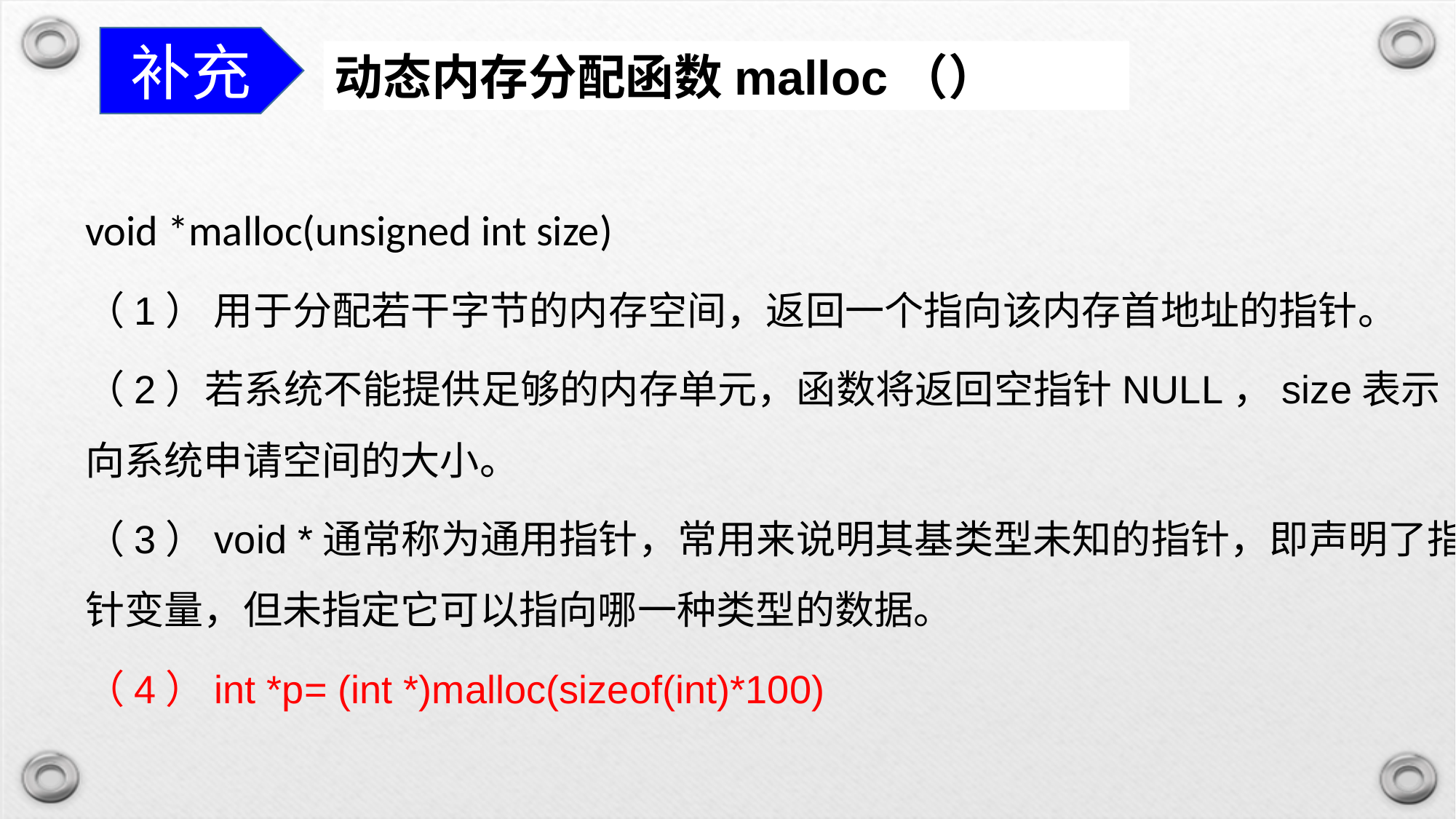

补充
动态内存分配函数malloc（）
void *malloc(unsigned int size)
（1） 用于分配若干字节的内存空间，返回一个指向该内存首地址的指针。
（2）若系统不能提供足够的内存单元，函数将返回空指针NULL，size表示向系统申请空间的大小。
（3）void *通常称为通用指针，常用来说明其基类型未知的指针，即声明了指针变量，但未指定它可以指向哪一种类型的数据。
（4）int *p= (int *)malloc(sizeof(int)*100)